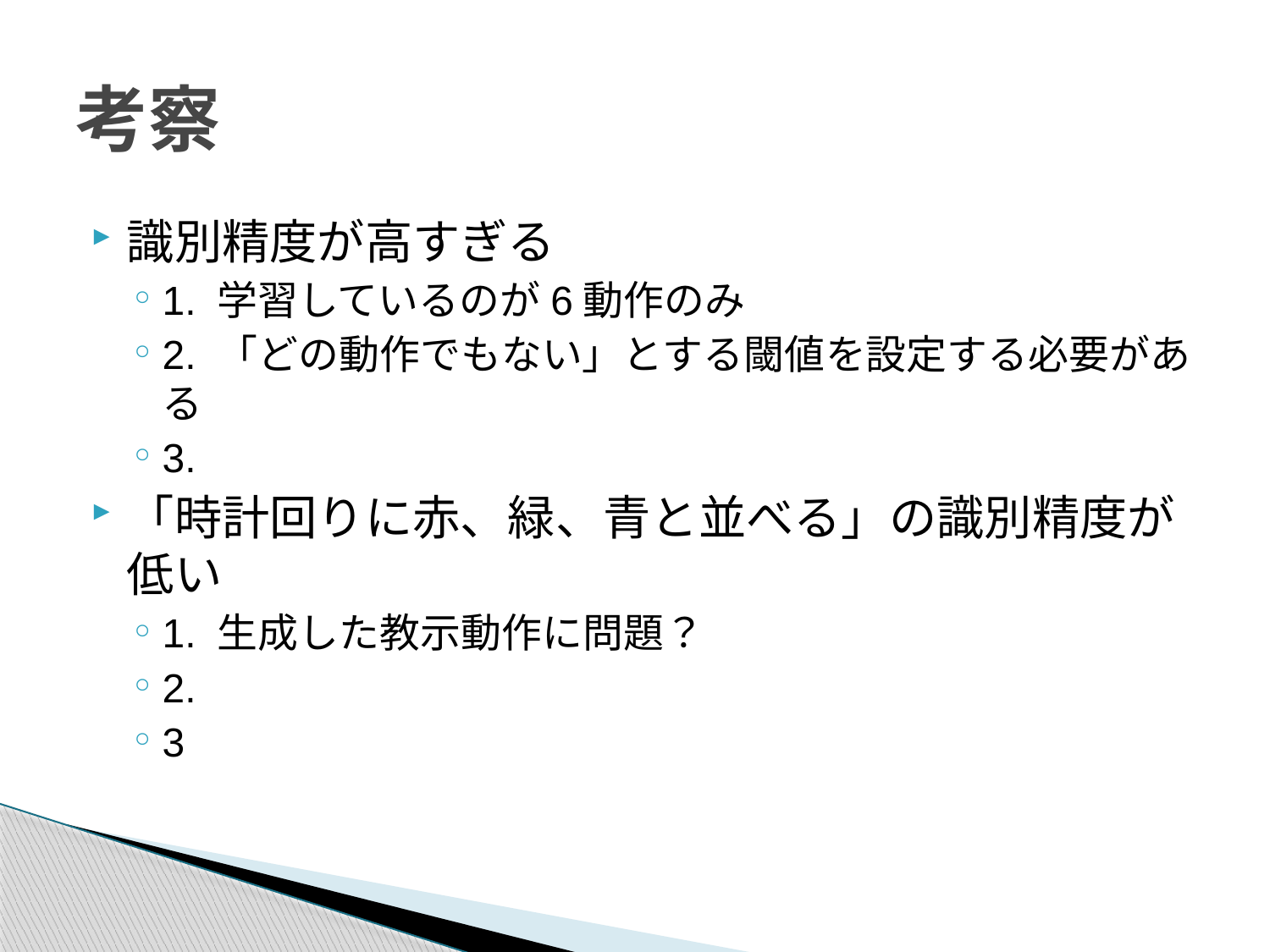

# 考察
識別精度が高すぎる
1. 学習しているのが6動作のみ
2. 「どの動作でもない」とする閾値を設定する必要がある
3.
「時計回りに赤、緑、青と並べる」の識別精度が低い
1. 生成した教示動作に問題？
2.
3